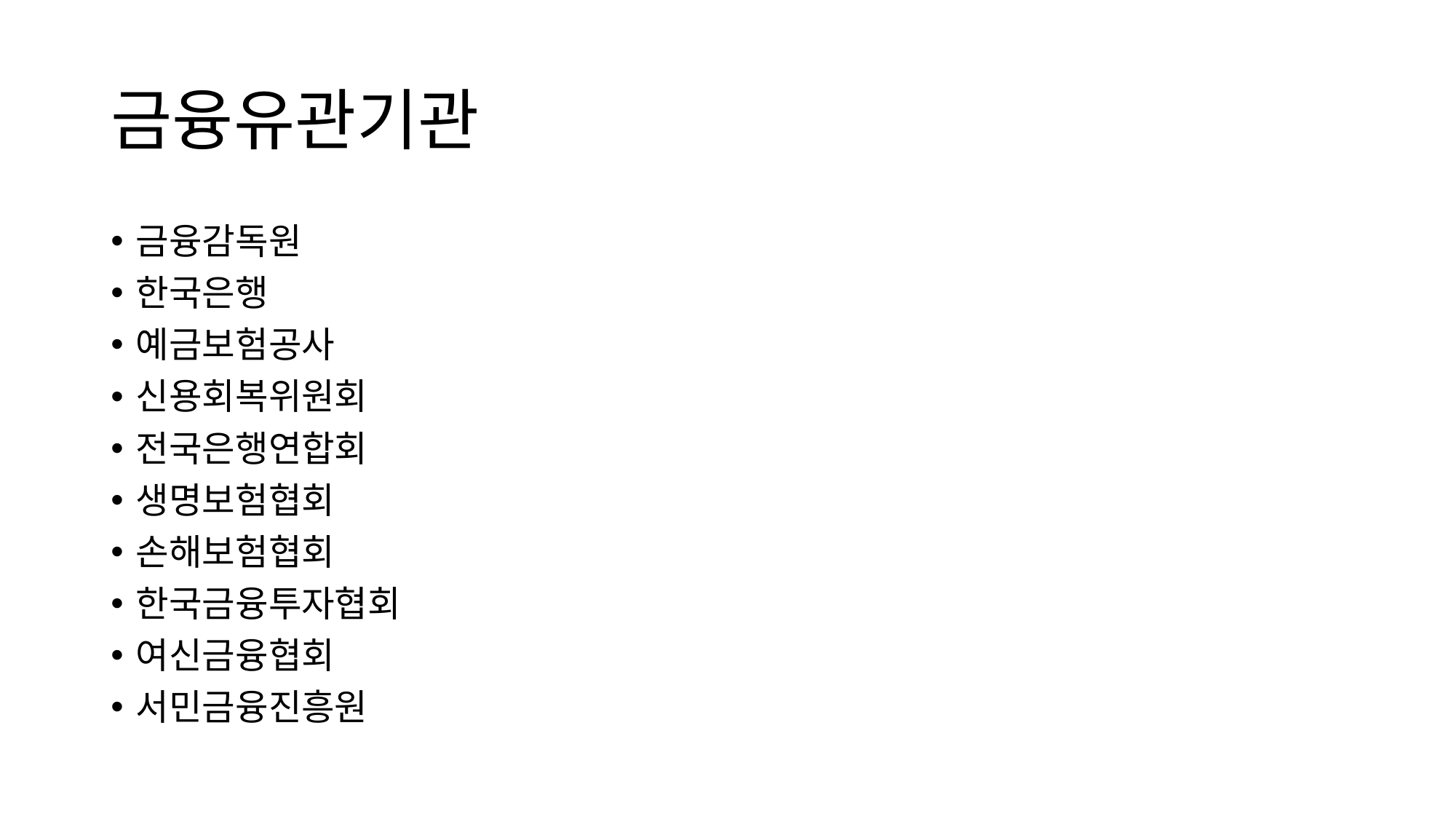

# 금융유관기관
금융감독원
한국은행
예금보험공사
신용회복위원회
전국은행연합회
생명보험협회
손해보험협회
한국금융투자협회
여신금융협회
서민금융진흥원